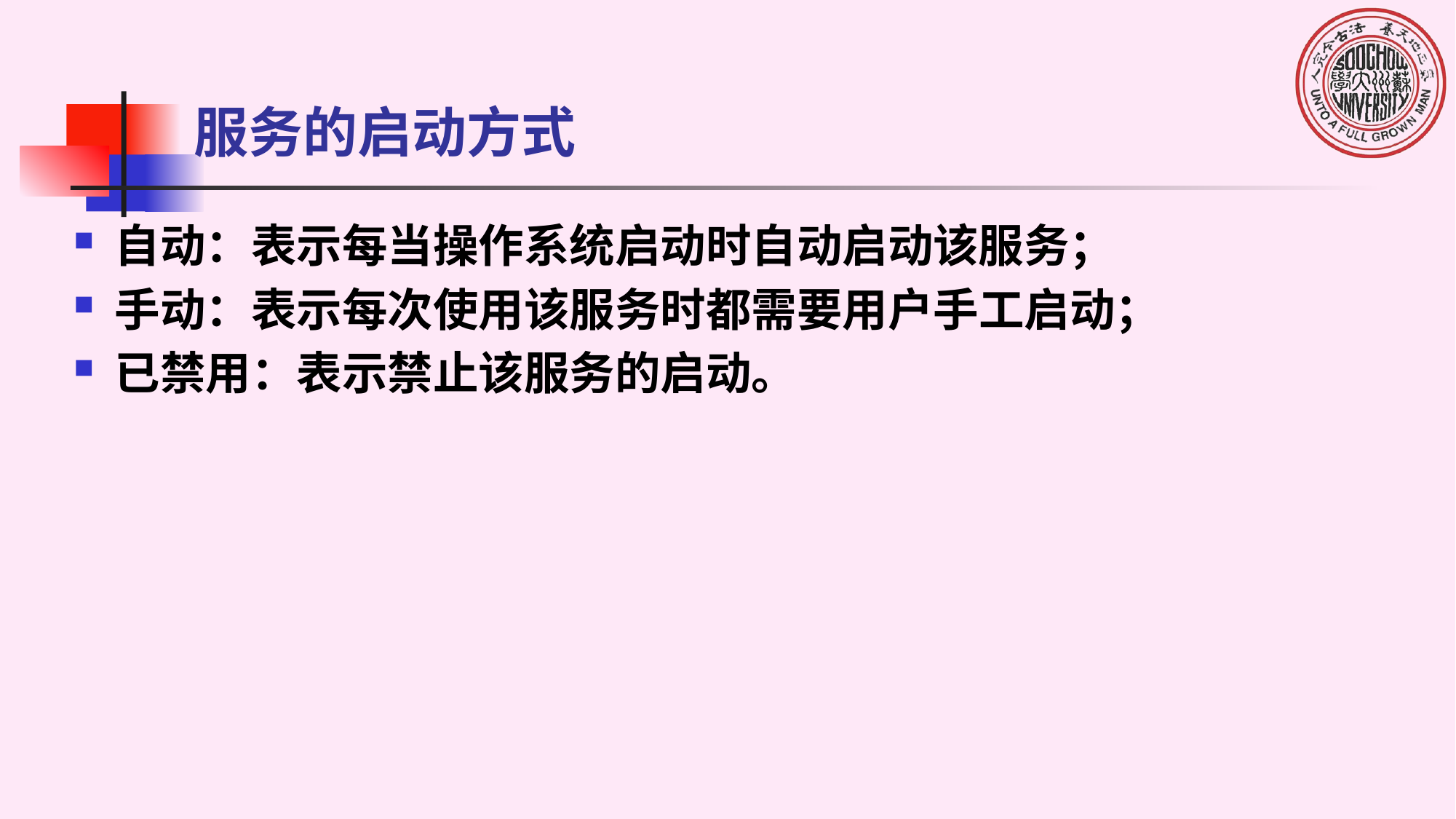

# 服务的启动方式
自动：表示每当操作系统启动时自动启动该服务；
手动：表示每次使用该服务时都需要用户手工启动；
已禁用：表示禁止该服务的启动。